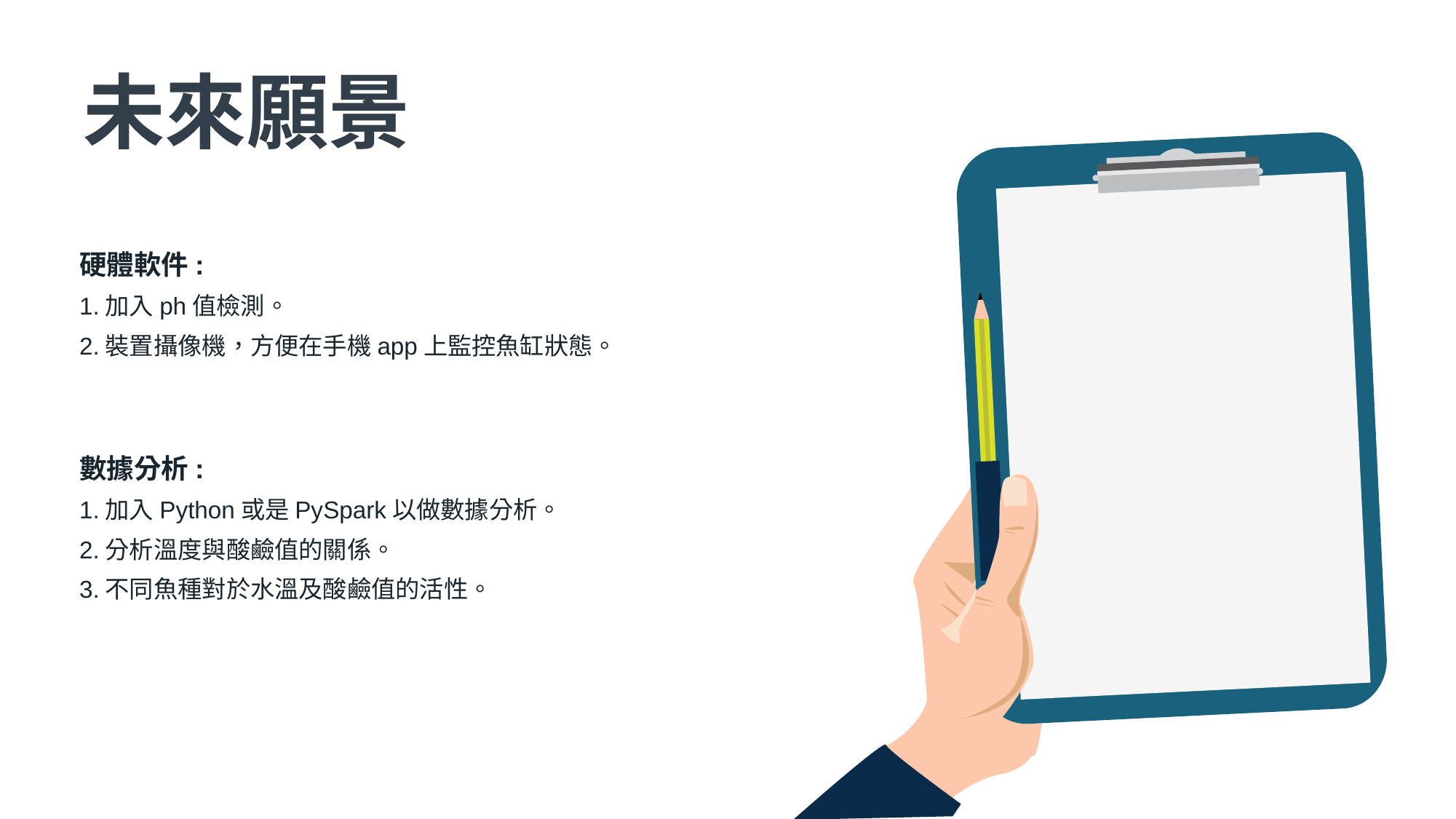

# 未來願景

硬體軟件:
1.加入ph值檢測。
2.裝置攝像機，方便在手機app上監控魚缸狀態。

數據分析:
1.加入Python或是PySpark以做數據分析。
2.分析溫度與酸鹼值的關係。
3.不同魚種對於水溫及酸鹼值的活性。